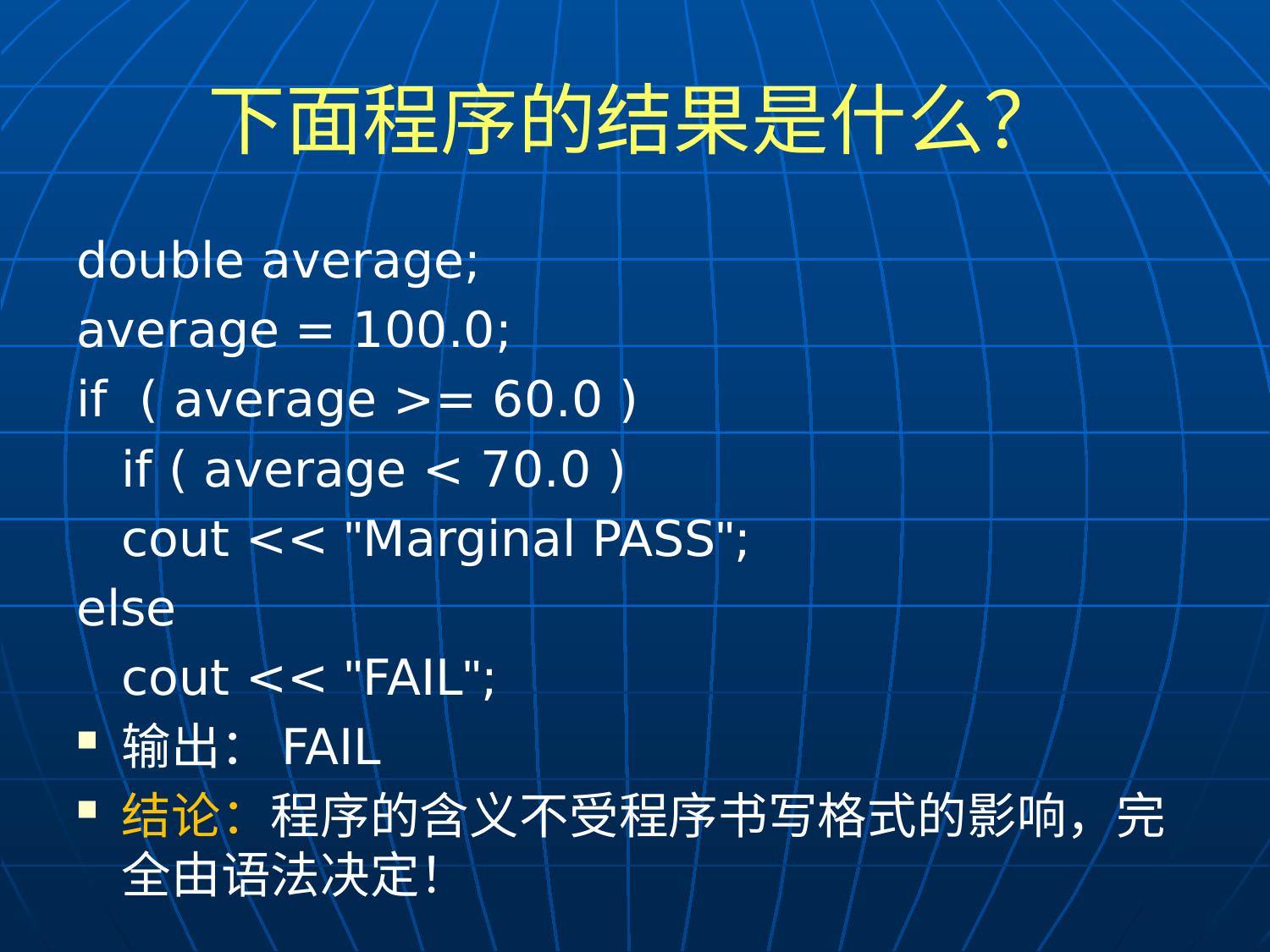

# 下面程序的结果是什么？
double average;
average = 100.0;
if  ( average >= 60.0 )
	if ( average < 70.0 )
		cout << "Marginal PASS";
else
	cout << "FAIL";
输出：FAIL
结论：程序的含义不受程序书写格式的影响，完全由语法决定！